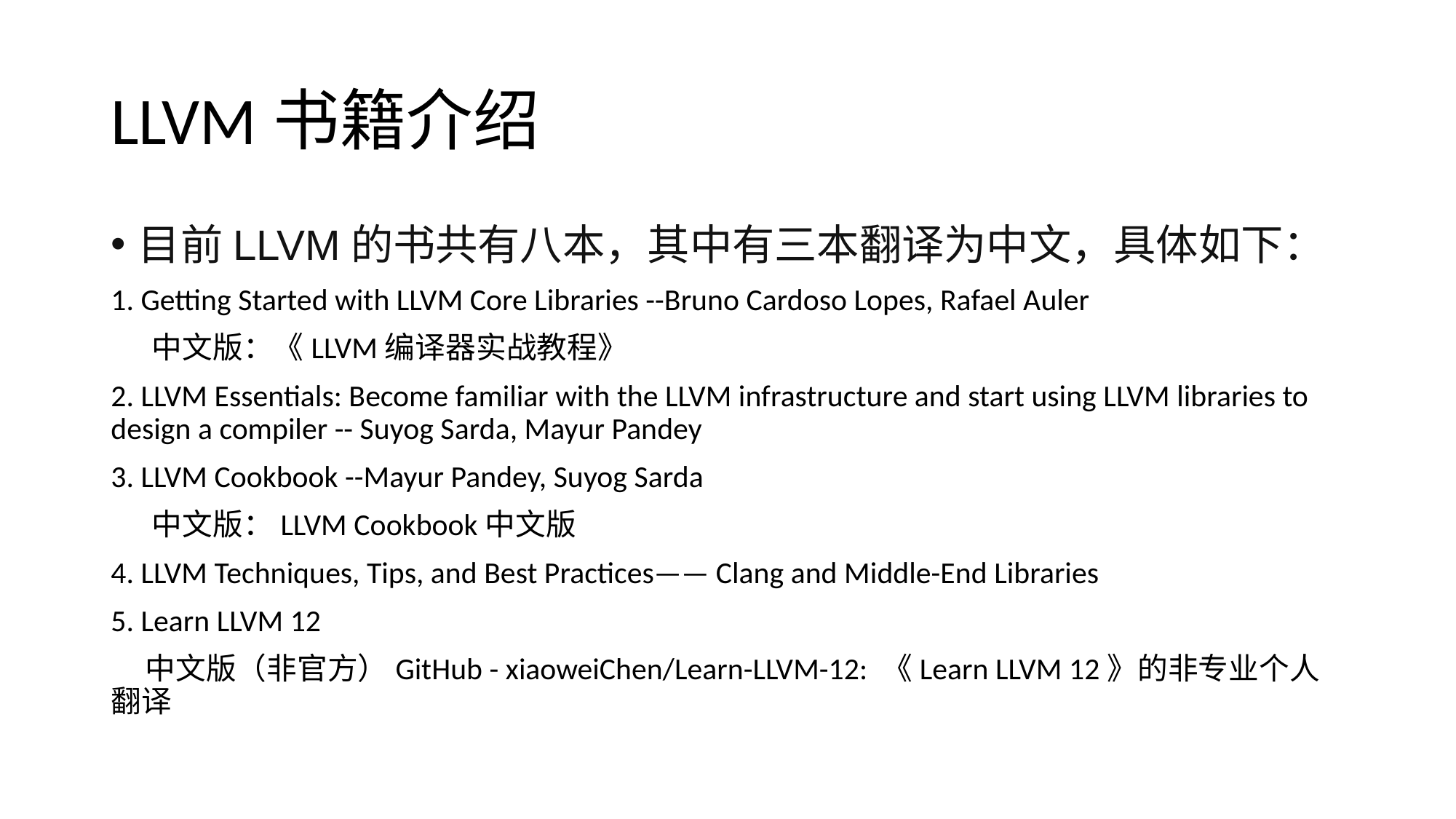

# LLVM书籍介绍
目前LLVM的书共有八本，其中有三本翻译为中文，具体如下：
1. Getting Started with LLVM Core Libraries --Bruno Cardoso Lopes, Rafael Auler
     中文版：《LLVM编译器实战教程》
2. LLVM Essentials: Become familiar with the LLVM infrastructure and start using LLVM libraries to design a compiler -- Suyog Sarda, Mayur Pandey
3. LLVM Cookbook --Mayur Pandey, Suyog Sarda
     中文版：LLVM Cookbook中文版
4. LLVM Techniques, Tips, and Best Practices—— Clang and Middle-End Libraries
5. Learn LLVM 12
    中文版（非官方）GitHub - xiaoweiChen/Learn-LLVM-12: 《Learn LLVM 12》的非专业个人翻译